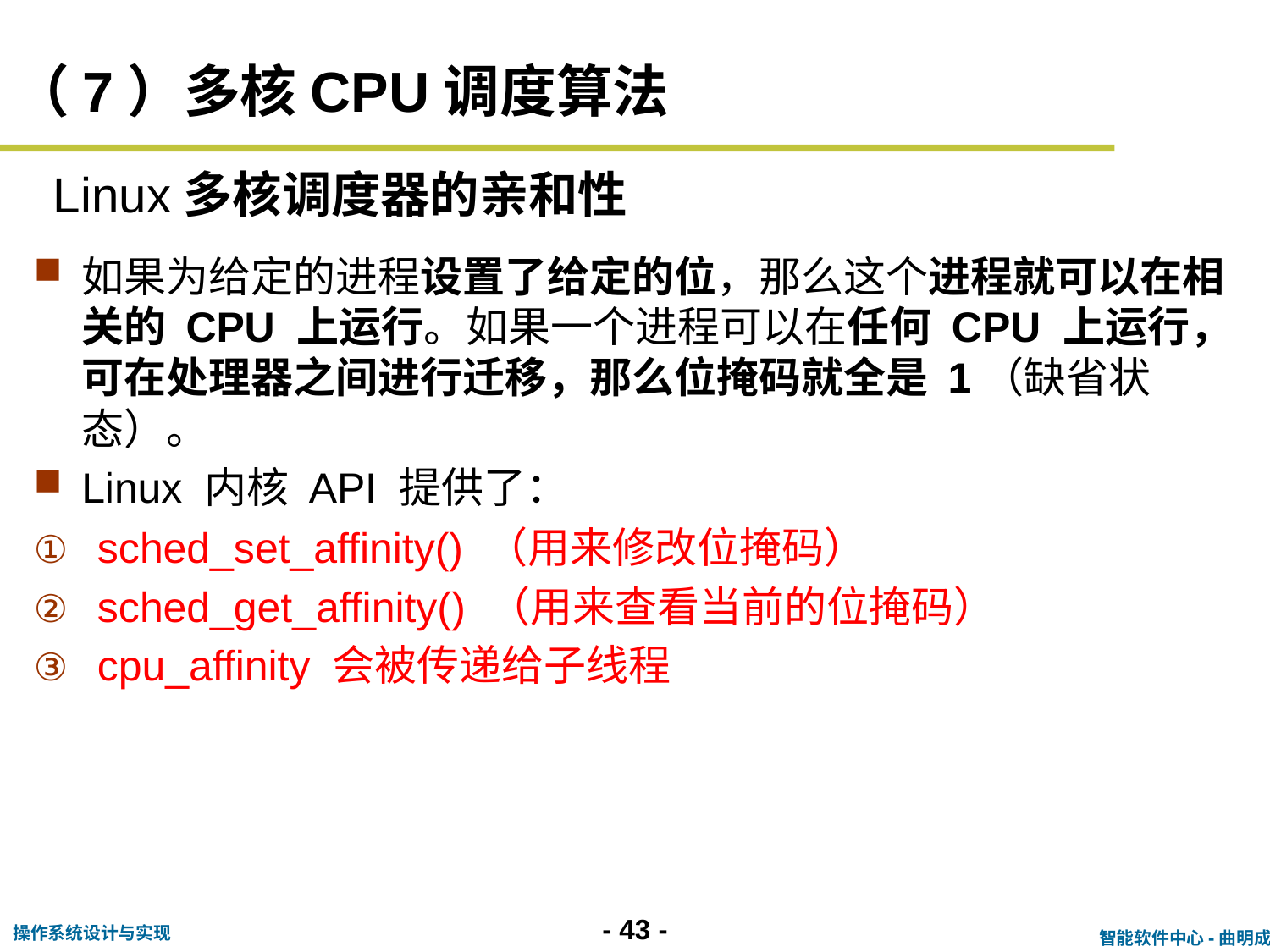

# （7）多核CPU调度算法
Linux多核调度器的亲和性
如果为给定的进程设置了给定的位，那么这个进程就可以在相关的 CPU 上运行。如果一个进程可以在任何 CPU 上运行，可在处理器之间进行迁移，那么位掩码就全是 1（缺省状态）。
Linux 内核 API 提供了：
sched_set_affinity() （用来修改位掩码）
sched_get_affinity() （用来查看当前的位掩码）
cpu_affinity 会被传递给子线程